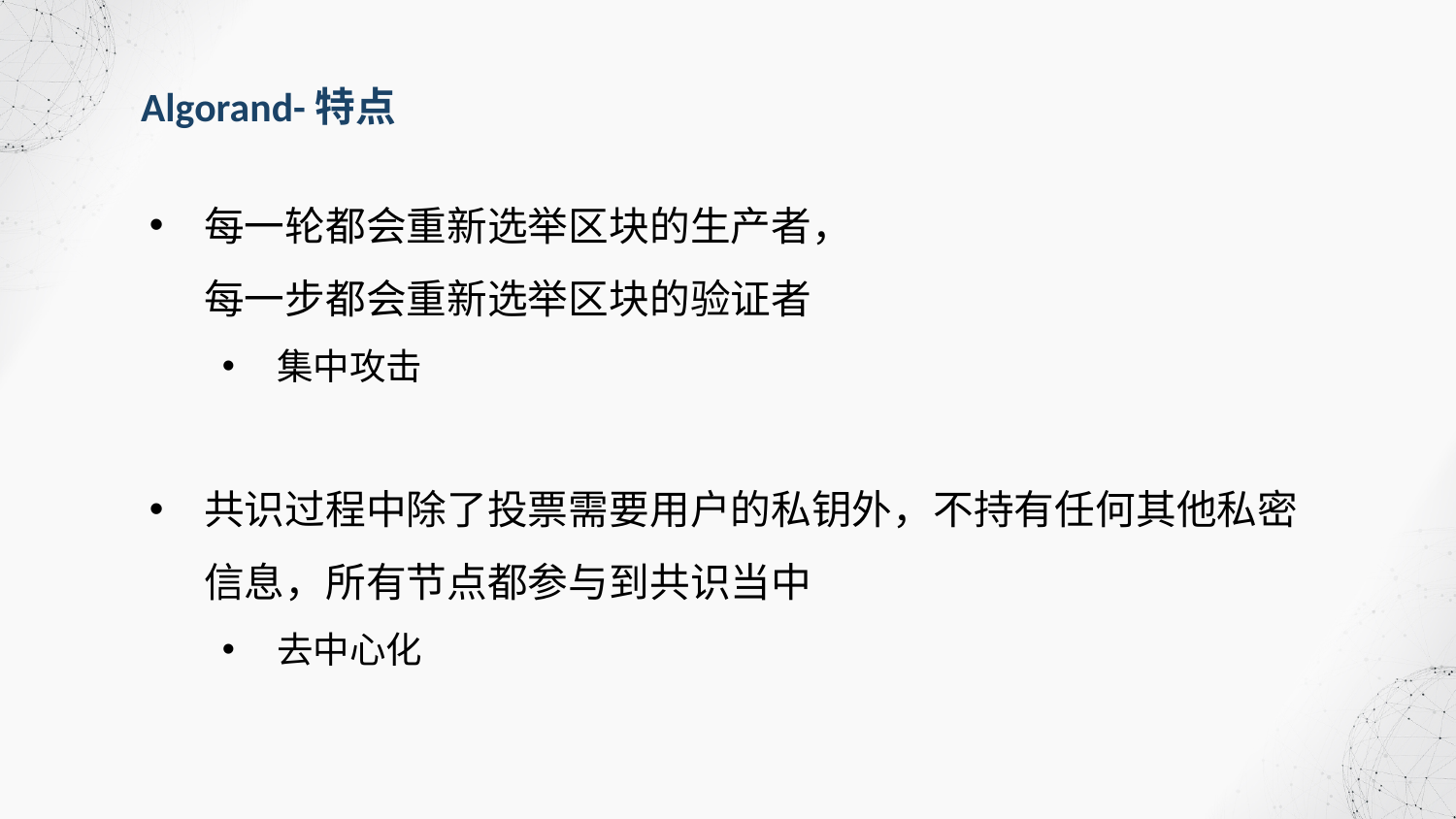

Algorand-特点
每一轮都会重新选举区块的生产者，
每一步都会重新选举区块的验证者
集中攻击

共识过程中除了投票需要用户的私钥外，不持有任何其他私密信息，所有节点都参与到共识当中
去中心化